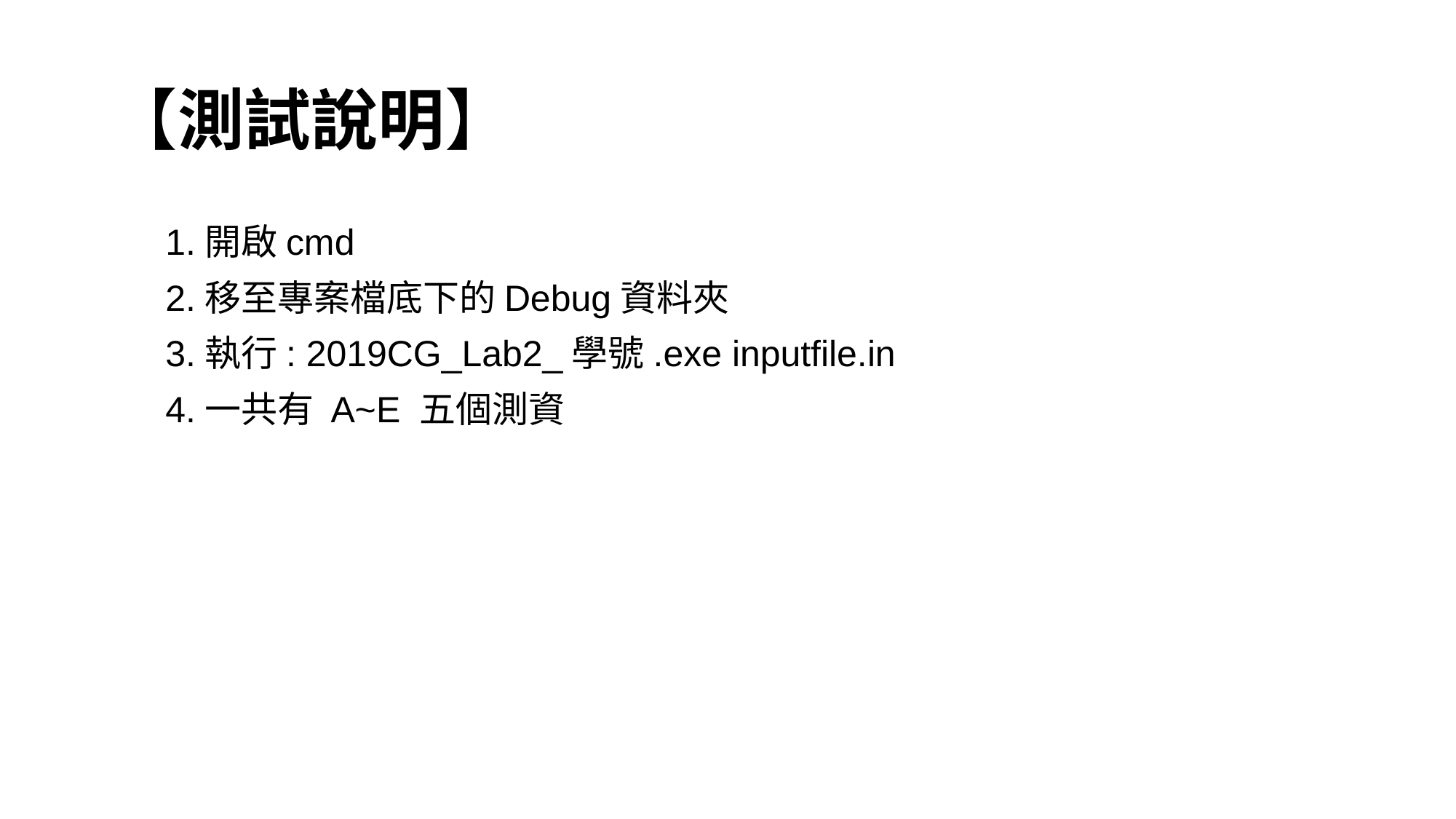

# 【測試說明】
1.開啟cmd
2.移至專案檔底下的Debug資料夾
3.執行: 2019CG_Lab2_學號.exe inputfile.in
4.一共有 A~E 五個測資